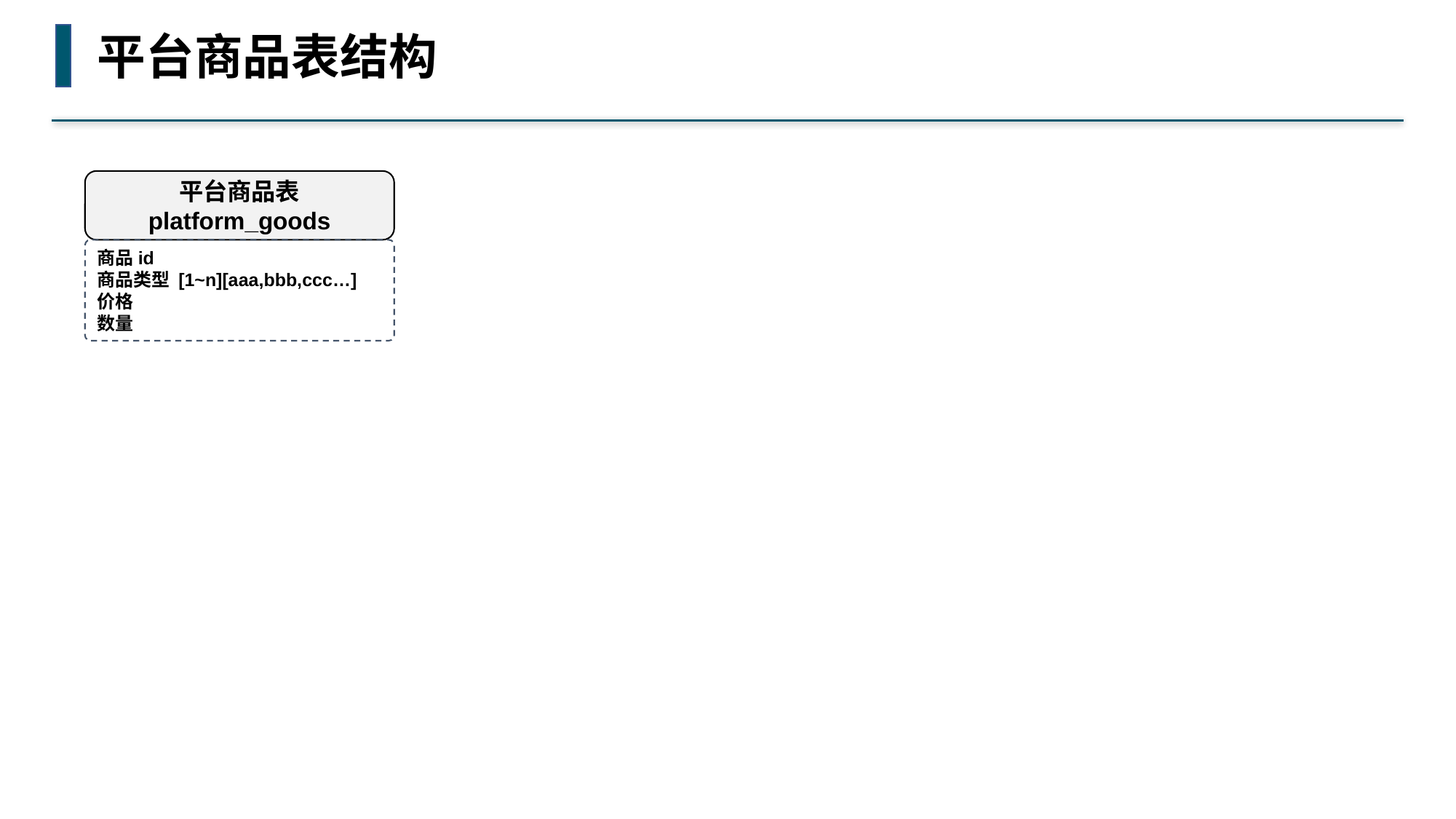

平台商品表结构

平台商品表
platform_goods
商品id
商品类型 [1~n][aaa,bbb,ccc…]
价格
数量